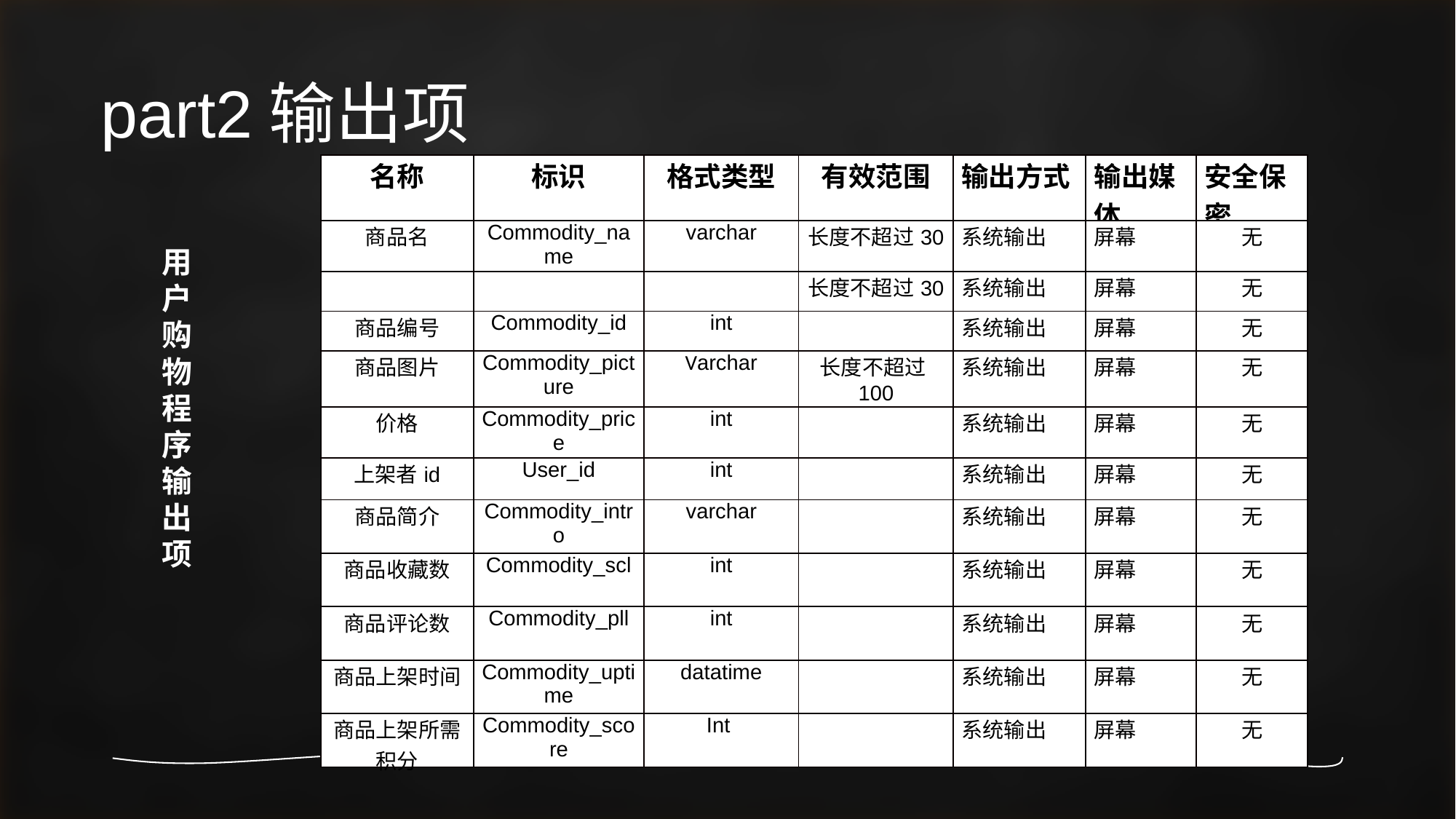

# part2输出项
| 名称 | 标识 | 格式类型 | 有效范围 | 输出方式 | 输出媒体 | 安全保密 |
| --- | --- | --- | --- | --- | --- | --- |
| 商品名 | Commodity\_name | varchar | 长度不超过30 | 系统输出 | 屏幕 | 无 |
| 商品关键词 | Commodity\_key | Varchar | 长度不超过30 | 系统输出 | 屏幕 | 无 |
| 商品编号 | Commodity\_id | int |  | 系统输出 | 屏幕 | 无 |
| 商品图片 | Commodity\_picture | Varchar | 长度不超过100 | 系统输出 | 屏幕 | 无 |
| 价格 | Commodity\_price | int |  | 系统输出 | 屏幕 | 无 |
| 上架者id | User\_id | int |  | 系统输出 | 屏幕 | 无 |
| 商品简介 | Commodity\_intro | varchar | 长度不超过100 | 系统输出 | 屏幕 | 无 |
| 商品收藏数 | Commodity\_scl | int |  | 系统输出 | 屏幕 | 无 |
| 商品评论数 | Commodity\_pll | int |  | 系统输出 | 屏幕 | 无 |
| 商品上架时间 | Commodity\_uptime | datatime |  | 系统输出 | 屏幕 | 无 |
| 商品上架所需积分 | Commodity\_score | Int |  | 系统输出 | 屏幕 | 无 |
用户购物程序输出项